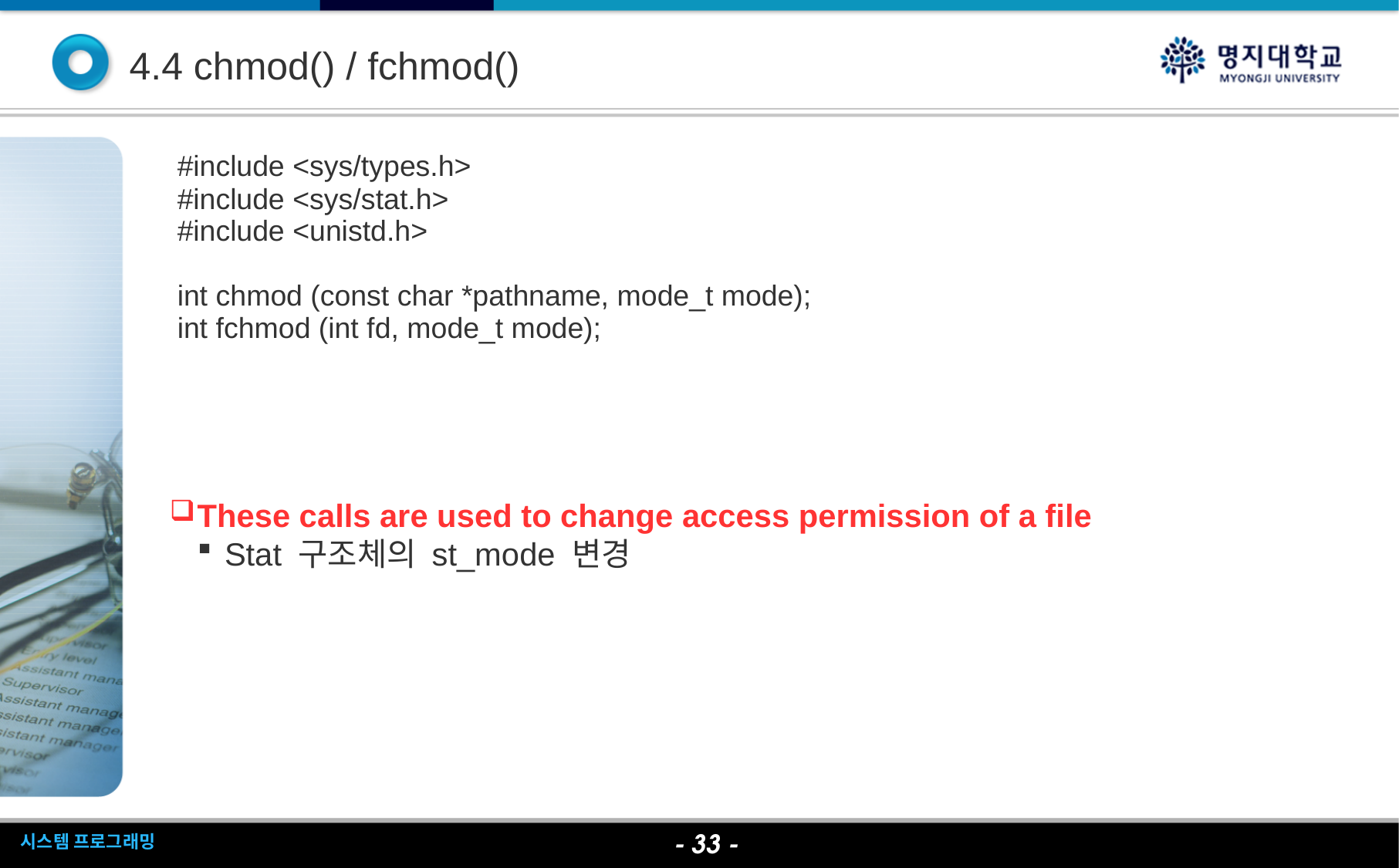

4.4 chmod() / fchmod()
| #include <sys/types.h> #include <sys/stat.h> #include <unistd.h> int chmod (const char \*pathname, mode\_t mode); int fchmod (int fd, mode\_t mode); |
| --- |
These calls are used to change access permission of a file
Stat 구조체의 st_mode 변경
- 33 -